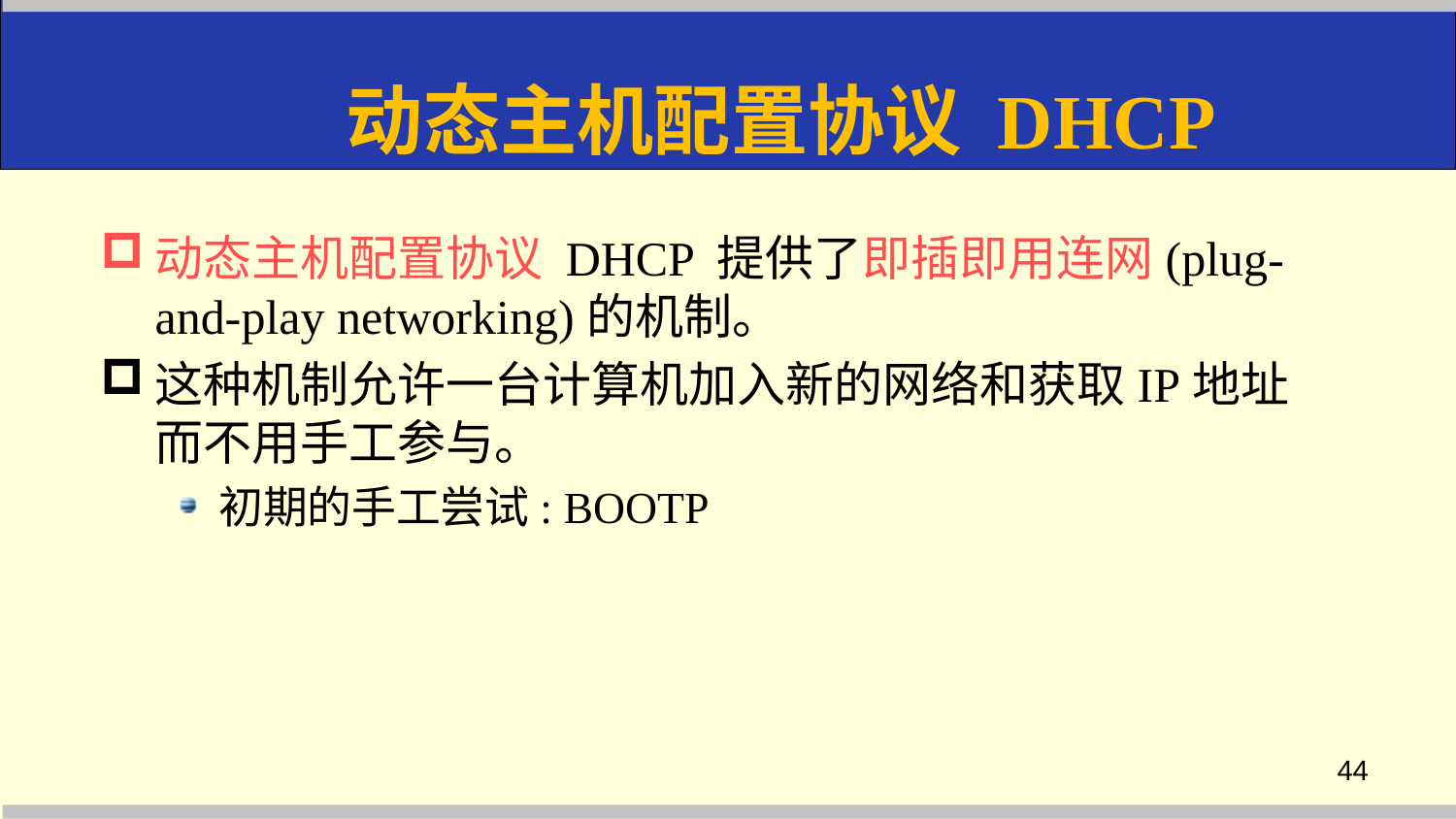

动态主机配置协议 DHCP
动态主机配置协议 DHCP 提供了即插即用连网(plug-and-play networking)的机制。
这种机制允许一台计算机加入新的网络和获取IP地址而不用手工参与。
初期的手工尝试: BOOTP
44